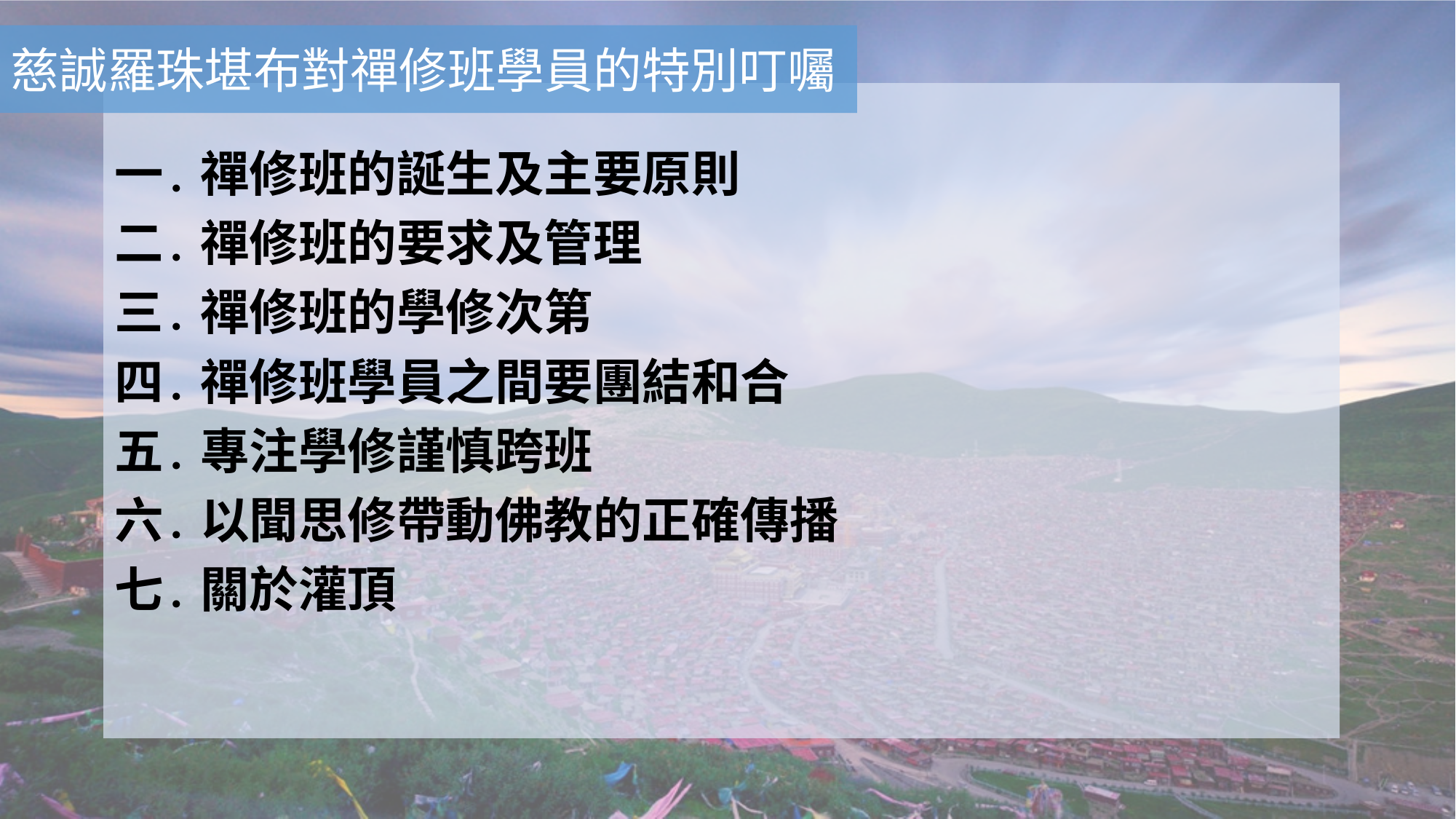

慈誠羅珠堪布對禪修班學員的特別叮囑

一. 禪修班的誕生及主要原則
二. 禪修班的要求及管理
三. 禪修班的學修次第
四. 禪修班學員之間要團結和合
五. 專注學修謹慎跨班
六. 以聞思修帶動佛教的正確傳播
七. 關於灌頂